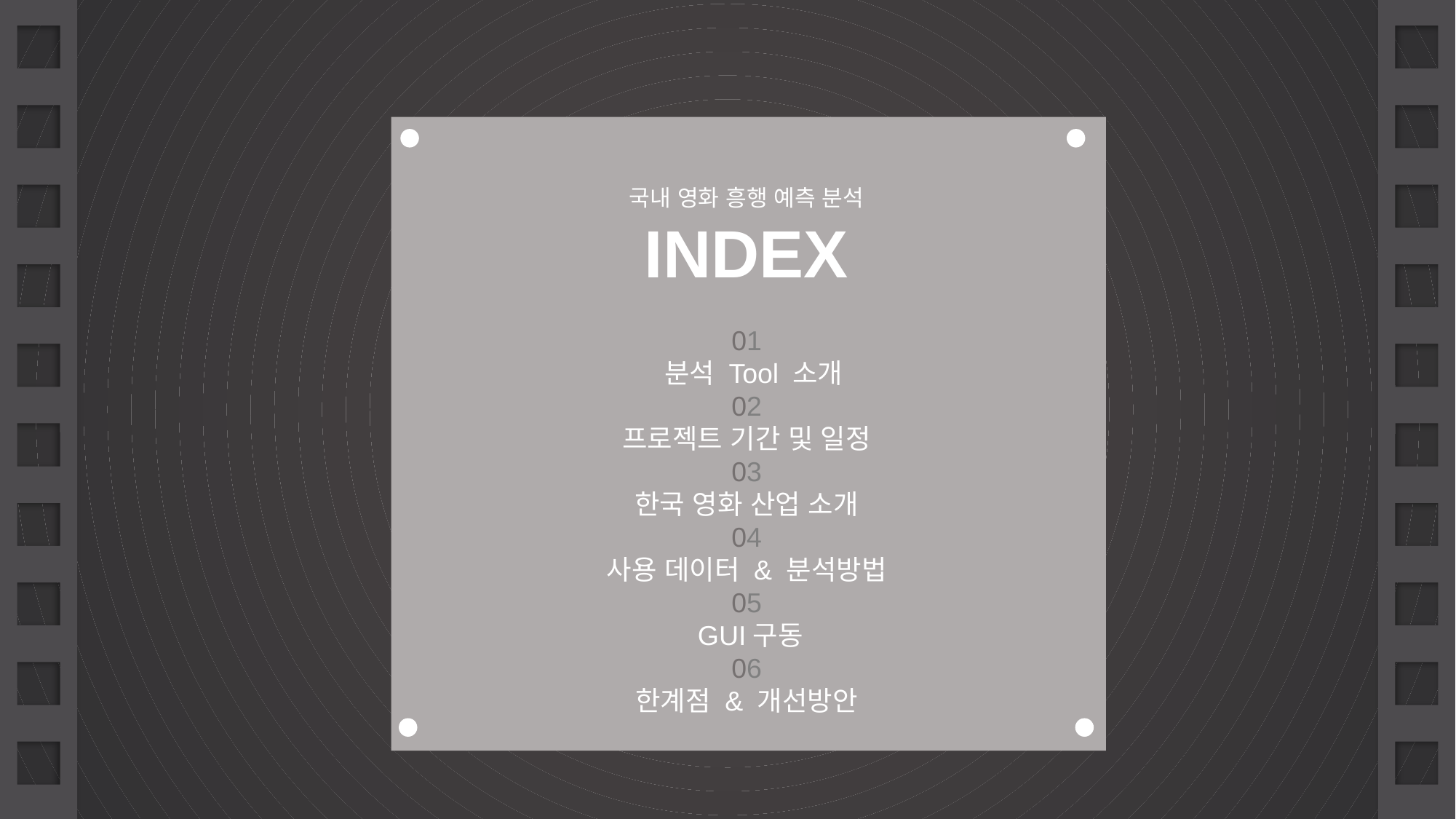

국내 영화 흥행 예측 분석
INDEX

01
 분석 Tool 소개
02
프로젝트 기간 및 일정
03
한국 영화 산업 소개
04
사용 데이터 & 분석방법
05
 GUI구동
06
한계점 & 개선방안

CONTENTS A
68%
CONTENTS A
53%